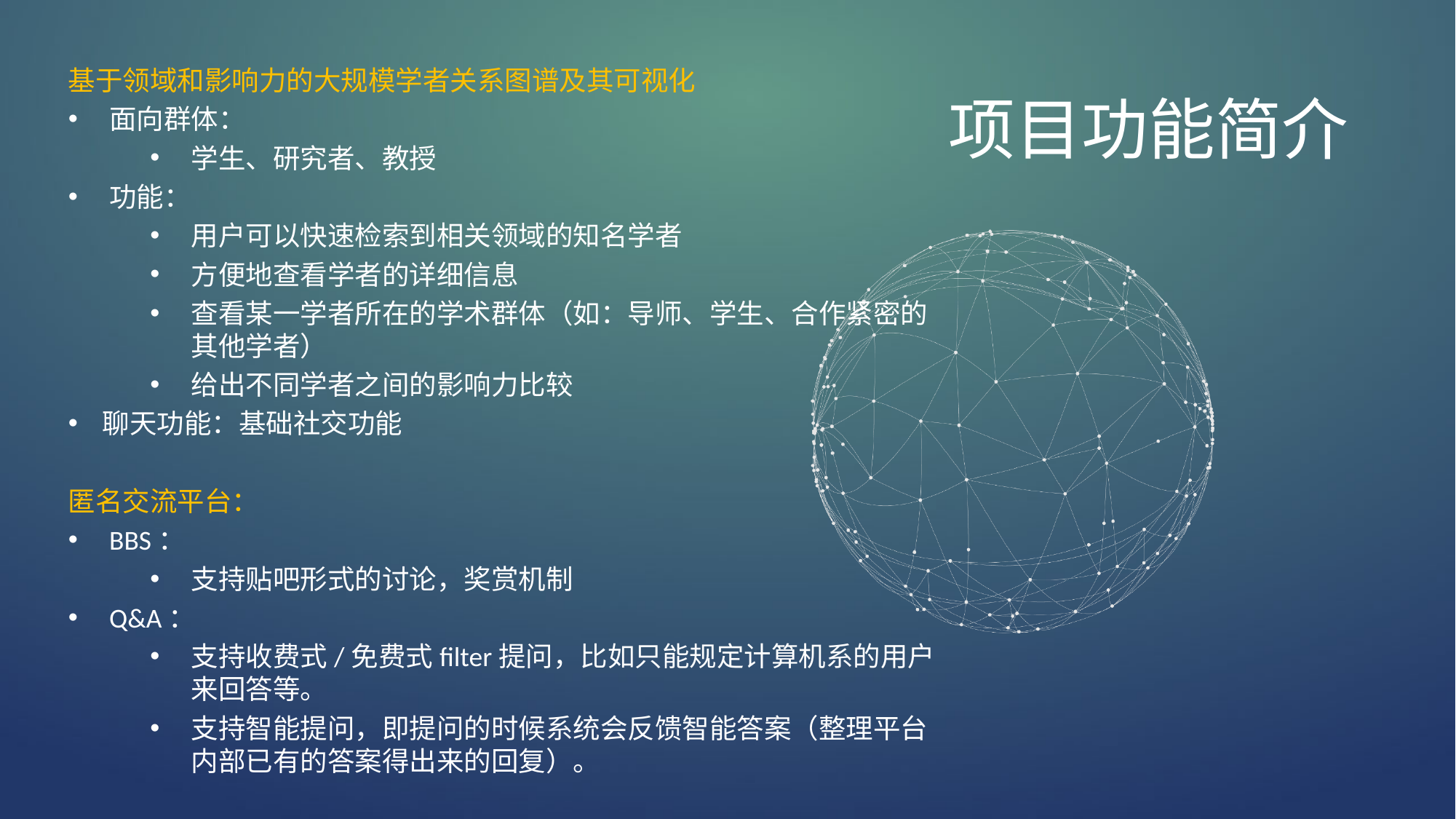

基于领域和影响力的大规模学者关系图谱及其可视化
面向群体：
学生、研究者、教授
功能：
用户可以快速检索到相关领域的知名学者
方便地查看学者的详细信息
查看某⼀学者所在的学术群体（如：导师、学生、合作紧密的其他学者）
给出不同学者之间的影响力比较
聊天功能：基础社交功能

匿名交流平台：
BBS：
支持贴吧形式的讨论，奖赏机制
Q&A：
支持收费式/免费式filter提问，比如只能规定计算机系的用户来回答等。
支持智能提问，即提问的时候系统会反馈智能答案（整理平台内部已有的答案得出来的回复）。
项目功能简介